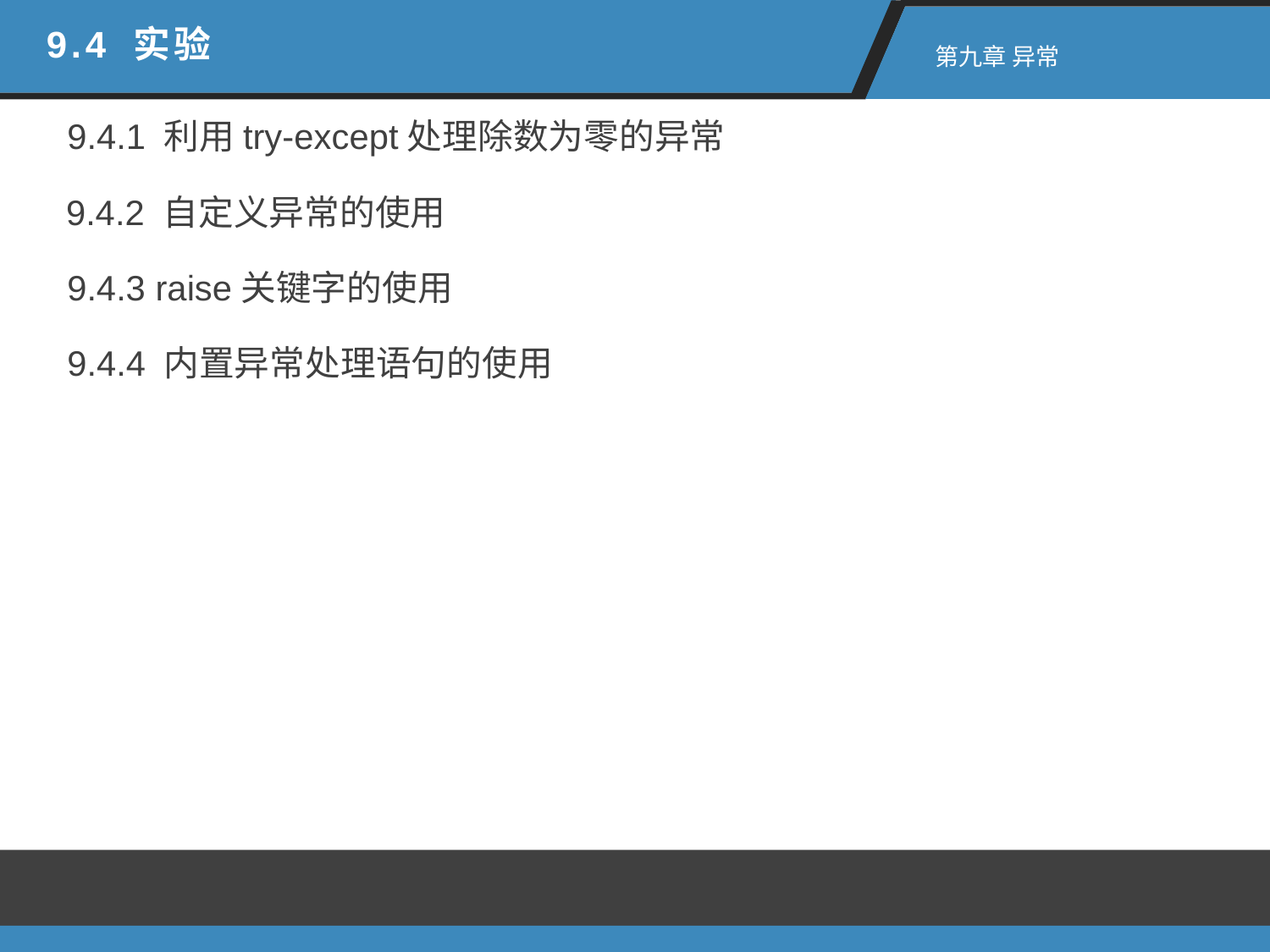

9.4 实验
  第九章 异常
9.4.1 利用try-except处理除数为零的异常
9.4.2 自定义异常的使用
9.4.3 raise关键字的使用
9.4.4 内置异常处理语句的使用